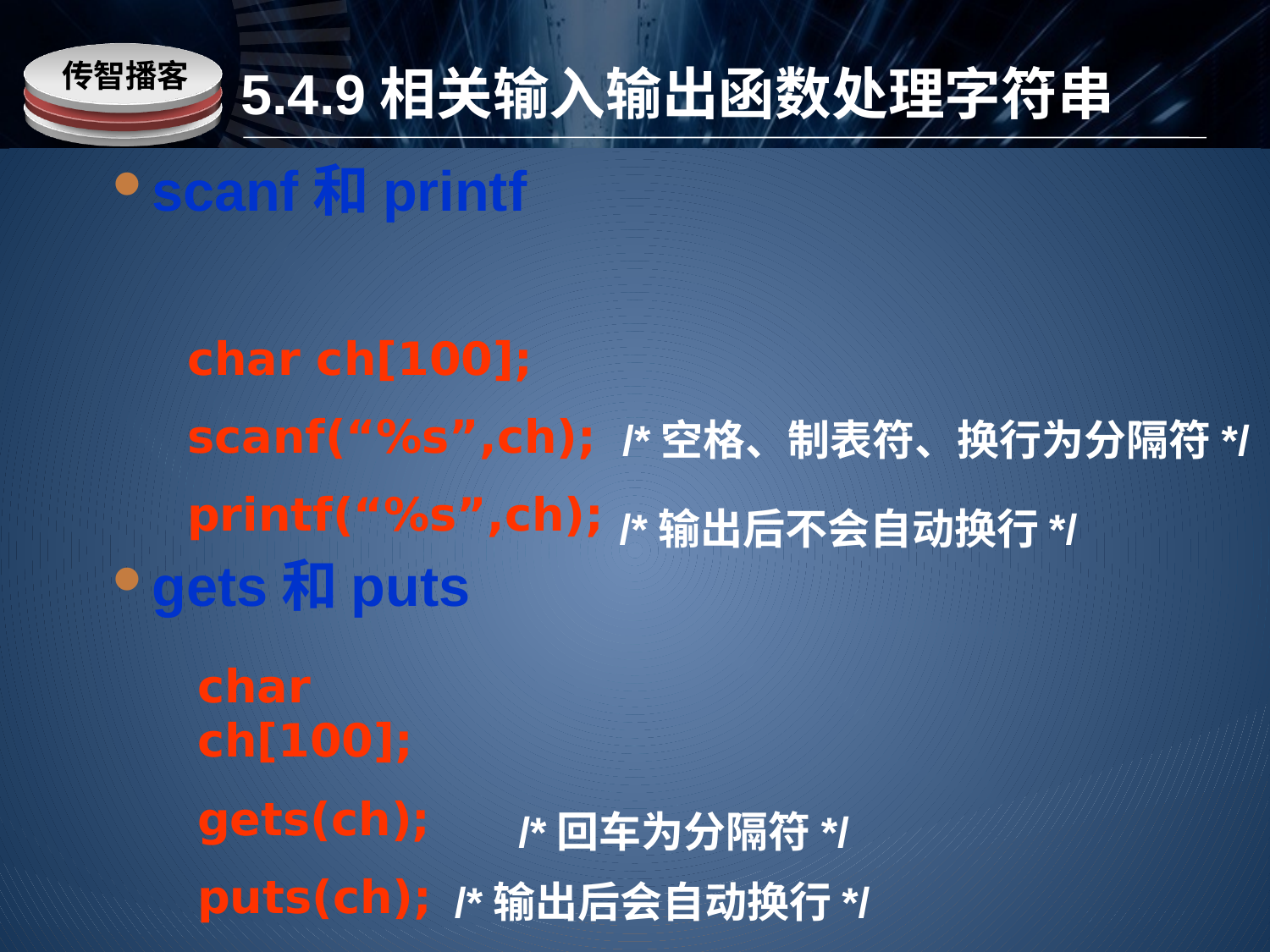

# 5.4.9相关输入输出函数处理字符串
scanf和printf

gets和puts
char ch[100];
scanf(“%s”,ch);
printf(“%s”,ch);
/*空格、制表符、换行为分隔符*/
/*输出后不会自动换行*/
char ch[100];
gets(ch);
puts(ch);
/*回车为分隔符*/
/*输出后会自动换行*/
www.itcast.cn